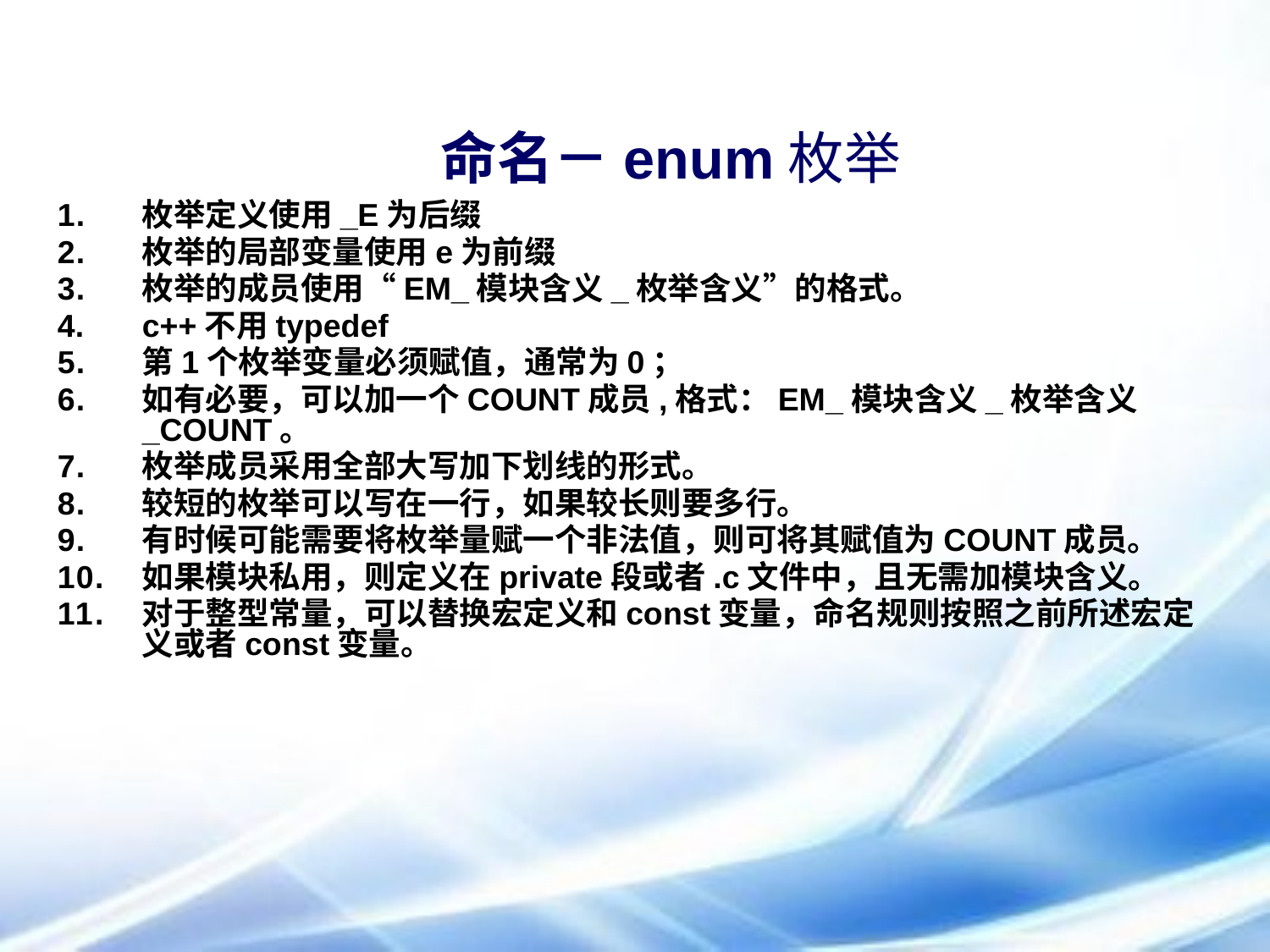

# 命名－enum枚举
枚举定义使用_E为后缀
枚举的局部变量使用e为前缀
枚举的成员使用“EM_模块含义_枚举含义”的格式。
c++不用typedef
第1个枚举变量必须赋值，通常为0；
如有必要，可以加一个COUNT成员,格式：EM_模块含义_枚举含义_COUNT。
枚举成员采用全部大写加下划线的形式。
较短的枚举可以写在一行，如果较长则要多行。
有时候可能需要将枚举量赋一个非法值，则可将其赋值为COUNT成员。
如果模块私用，则定义在private段或者.c文件中，且无需加模块含义。
对于整型常量，可以替换宏定义和const变量，命名规则按照之前所述宏定义或者const变量。